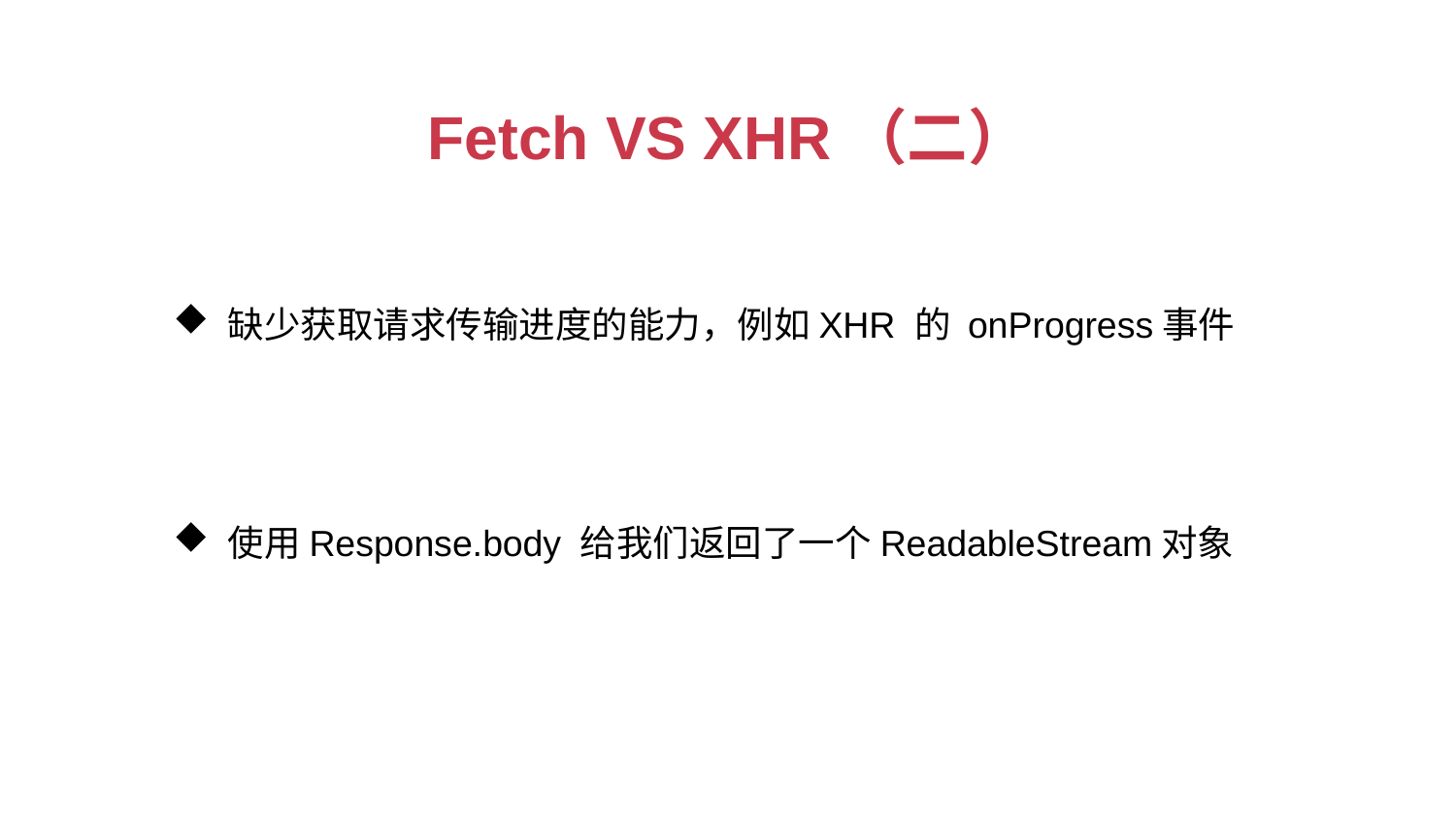

Fetch VS XHR（二）
缺少获取请求传输进度的能力，例如XHR 的 onProgress事件
使用Response.body 给我们返回了一个ReadableStream对象